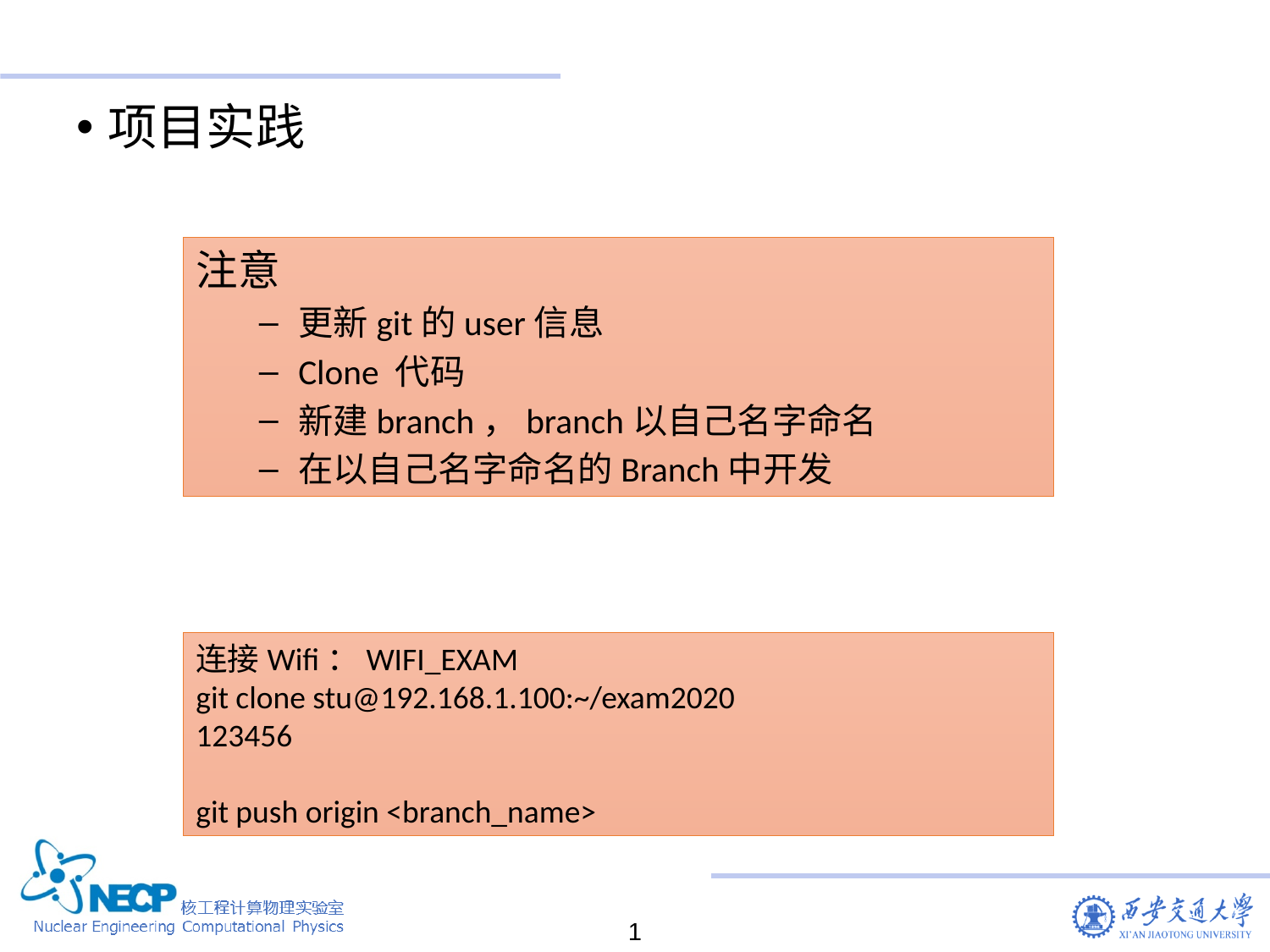

项目实践
注意
更新git的user信息
Clone 代码
新建branch，branch以自己名字命名
在以自己名字命名的Branch中开发

连接Wifi：WIFI_EXAM
git clone stu@192.168.1.100:~/exam2020
123456

git push origin <branch_name>